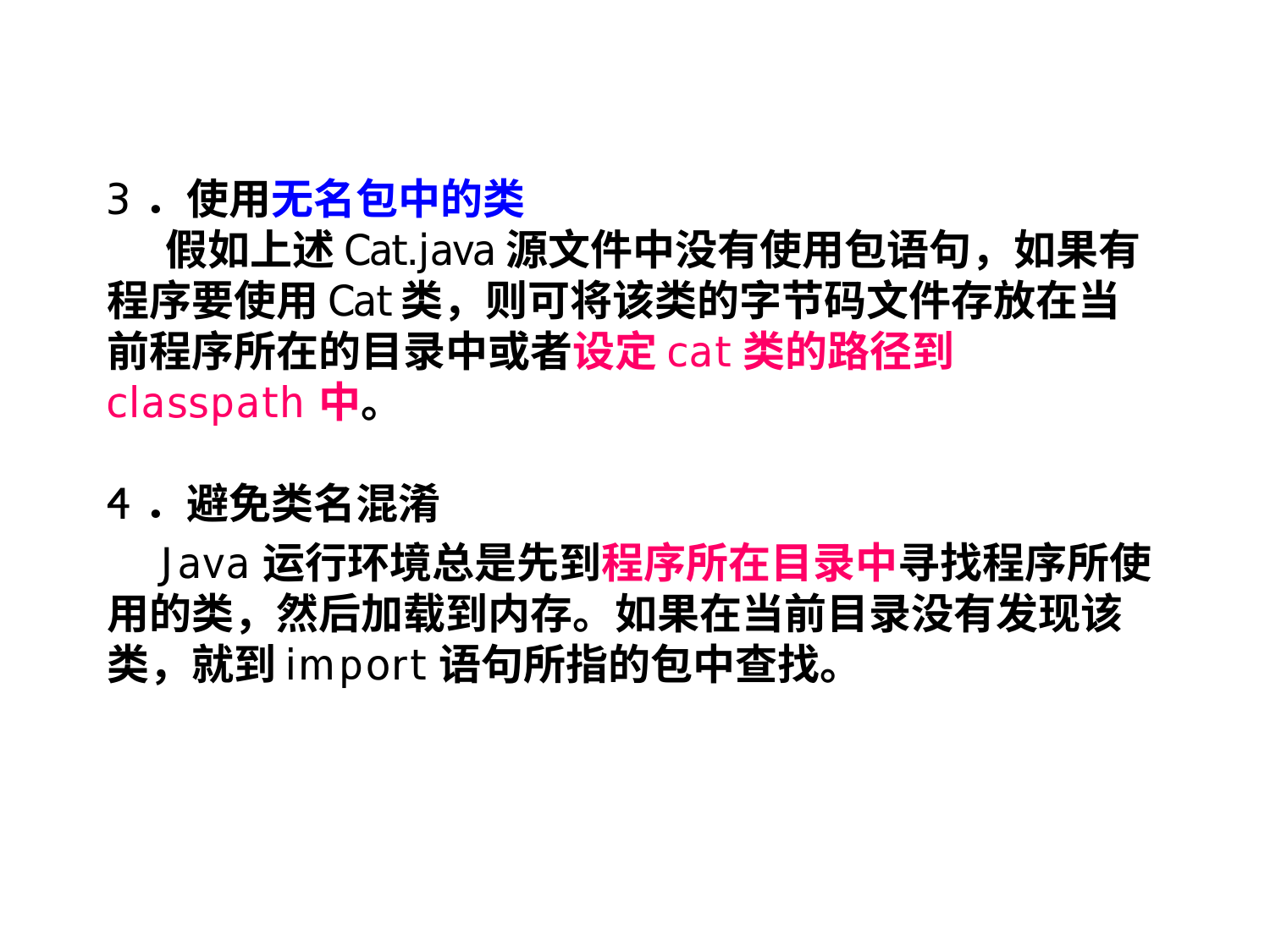

3．使用无名包中的类
     假如上述Cat.java源文件中没有使用包语句，如果有程序要使用Cat类，则可将该类的字节码文件存放在当前程序所在的目录中或者设定cat类的路径到classpath中。

4．避免类名混淆
    Java运行环境总是先到程序所在目录中寻找程序所使用的类，然后加载到内存。如果在当前目录没有发现该类，就到import语句所指的包中查找。